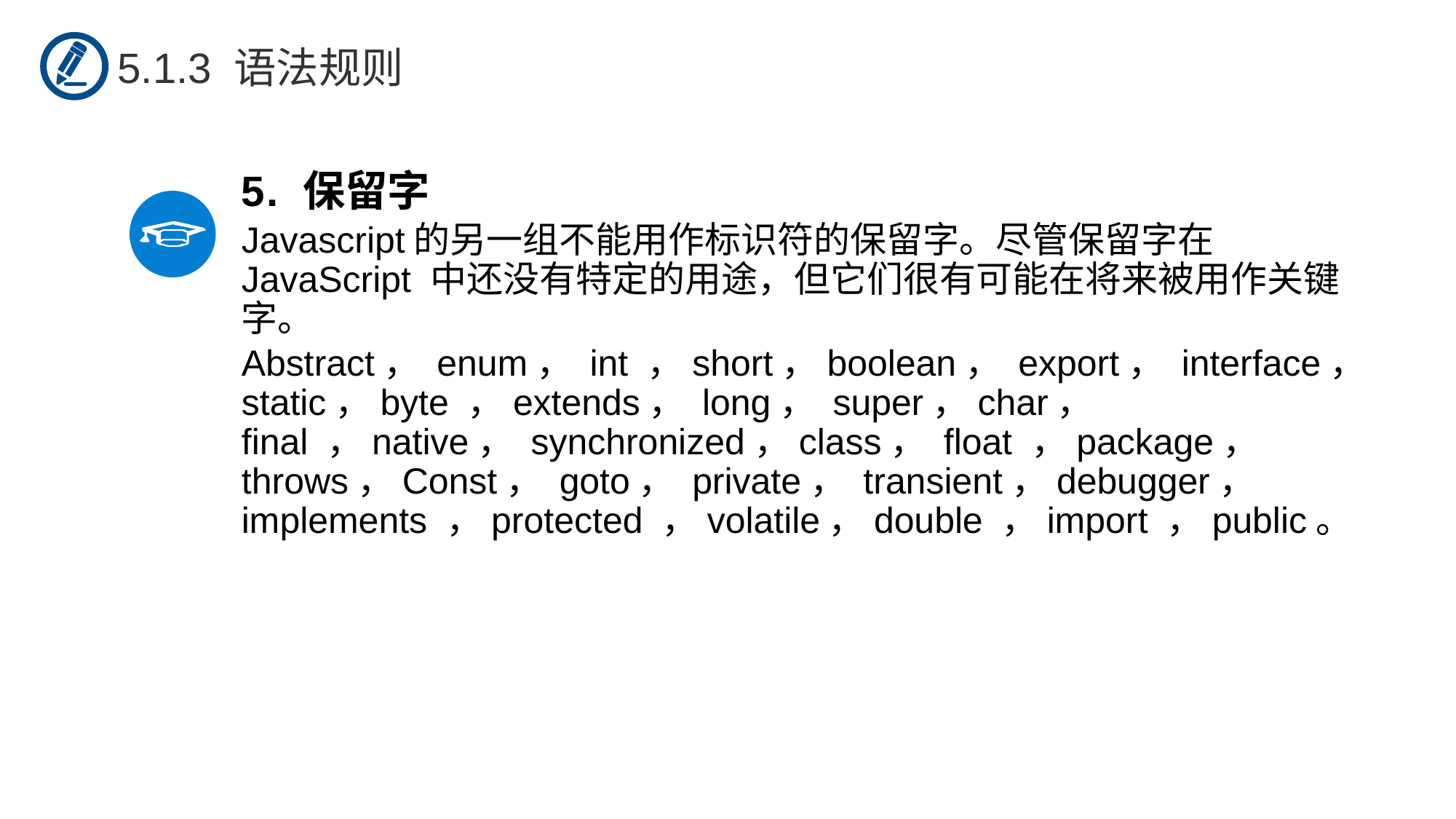

5.1.3 语法规则
保留字
Javascript的另一组不能用作标识符的保留字。尽管保留字在JavaScript 中还没有特定的用途，但它们很有可能在将来被用作关键字。
Abstract， enum， int ，short，boolean， export， interface， static，byte ，extends， long， super，char， final ，native， synchronized，class， float ，package， throws，Const， goto， private， transient，debugger， implements ，protected ，volatile，double ，import ，public。